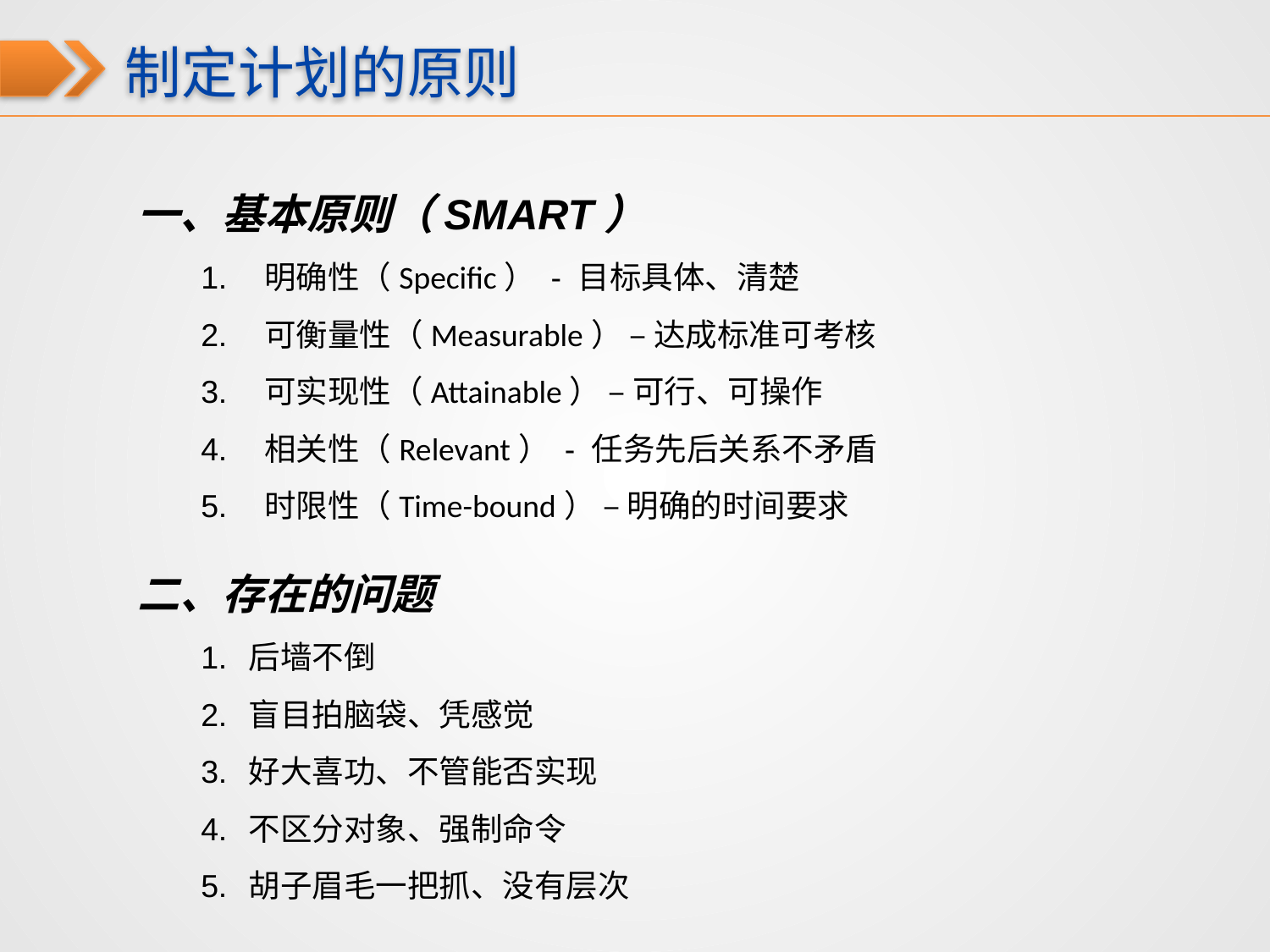

制定计划的原则

一、基本原则（SMART）
明确性（Specific） - 目标具体、清楚
可衡量性（Measurable） – 达成标准可考核
可实现性（Attainable） – 可行、可操作
相关性（Relevant） - 任务先后关系不矛盾
时限性（Time-bound） – 明确的时间要求
二、存在的问题
后墙不倒
盲目拍脑袋、凭感觉
好大喜功、不管能否实现
不区分对象、强制命令
胡子眉毛一把抓、没有层次